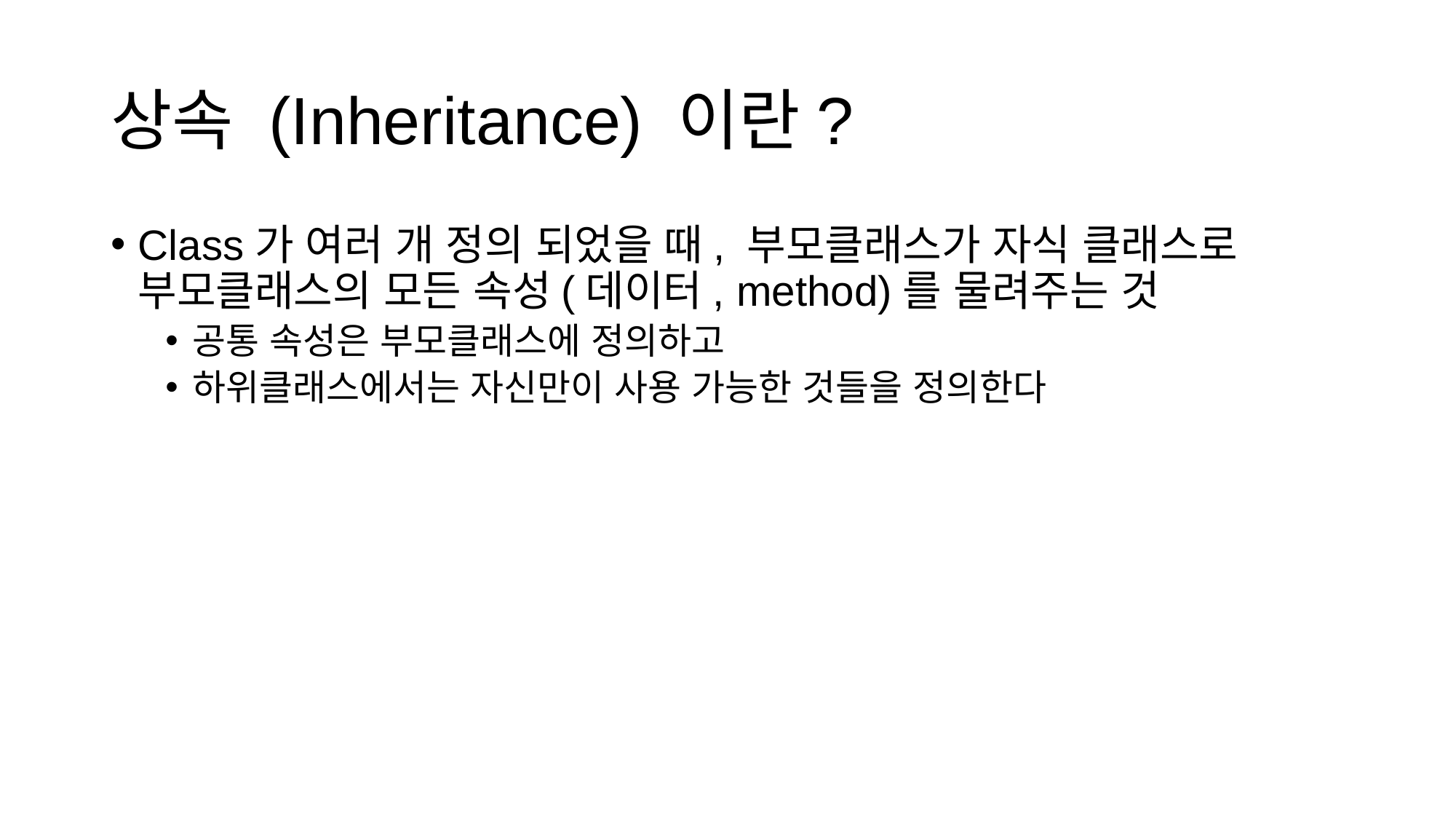

# 상속 (Inheritance) 이란?
Class가 여러 개 정의 되었을 때, 부모클래스가 자식 클래스로 부모클래스의 모든 속성(데이터, method)를 물려주는 것
공통 속성은 부모클래스에 정의하고
하위클래스에서는 자신만이 사용 가능한 것들을 정의한다